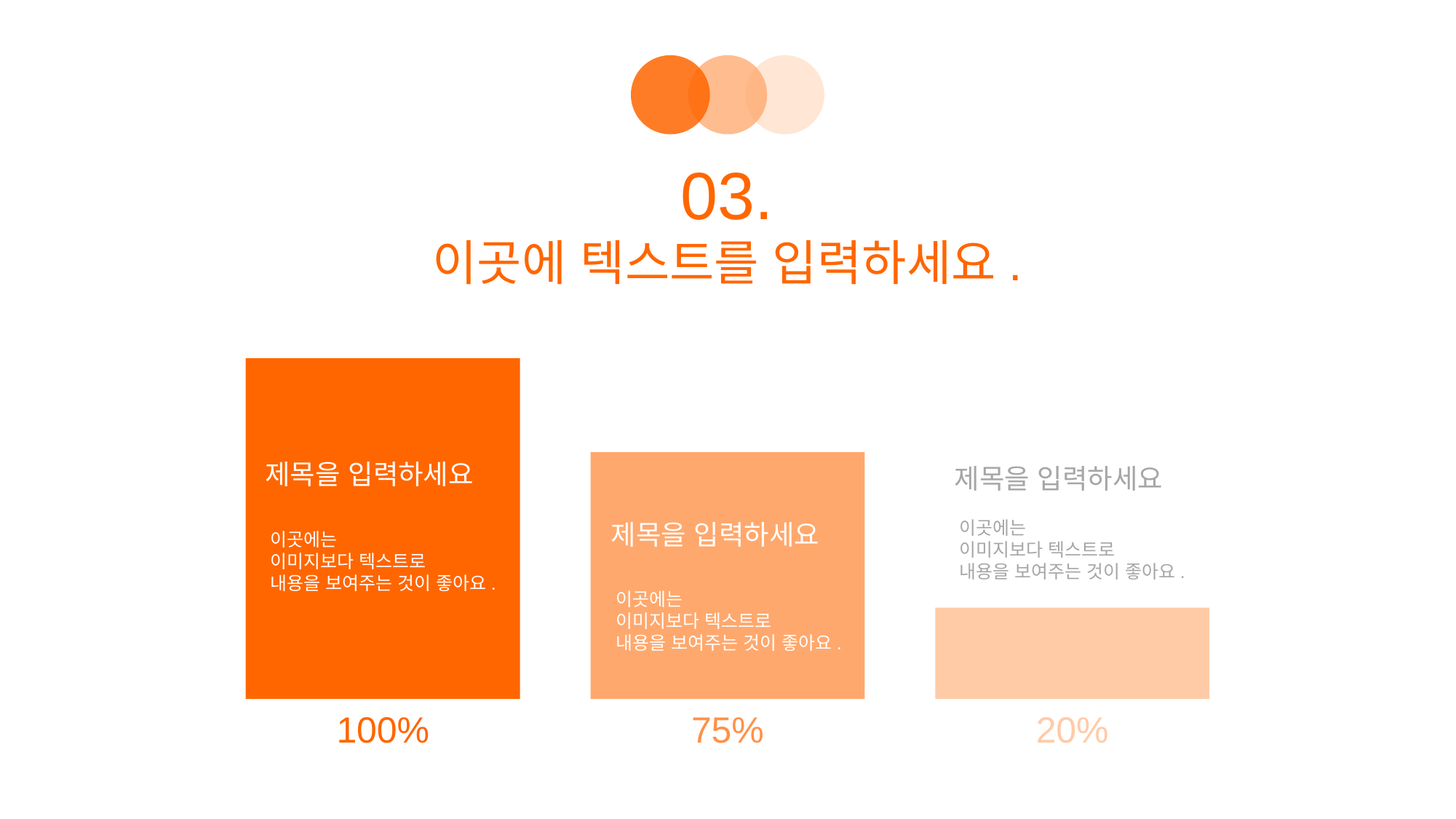

03.
이곳에 텍스트를 입력하세요.

제목을 입력하세요

제목을 입력하세요
이곳에는
이미지보다 텍스트로
내용을 보여주는 것이 좋아요.
제목을 입력하세요
이곳에는
이미지보다 텍스트로
내용을 보여주는 것이 좋아요.
이곳에는
이미지보다 텍스트로
내용을 보여주는 것이 좋아요.

100%
75%
20%